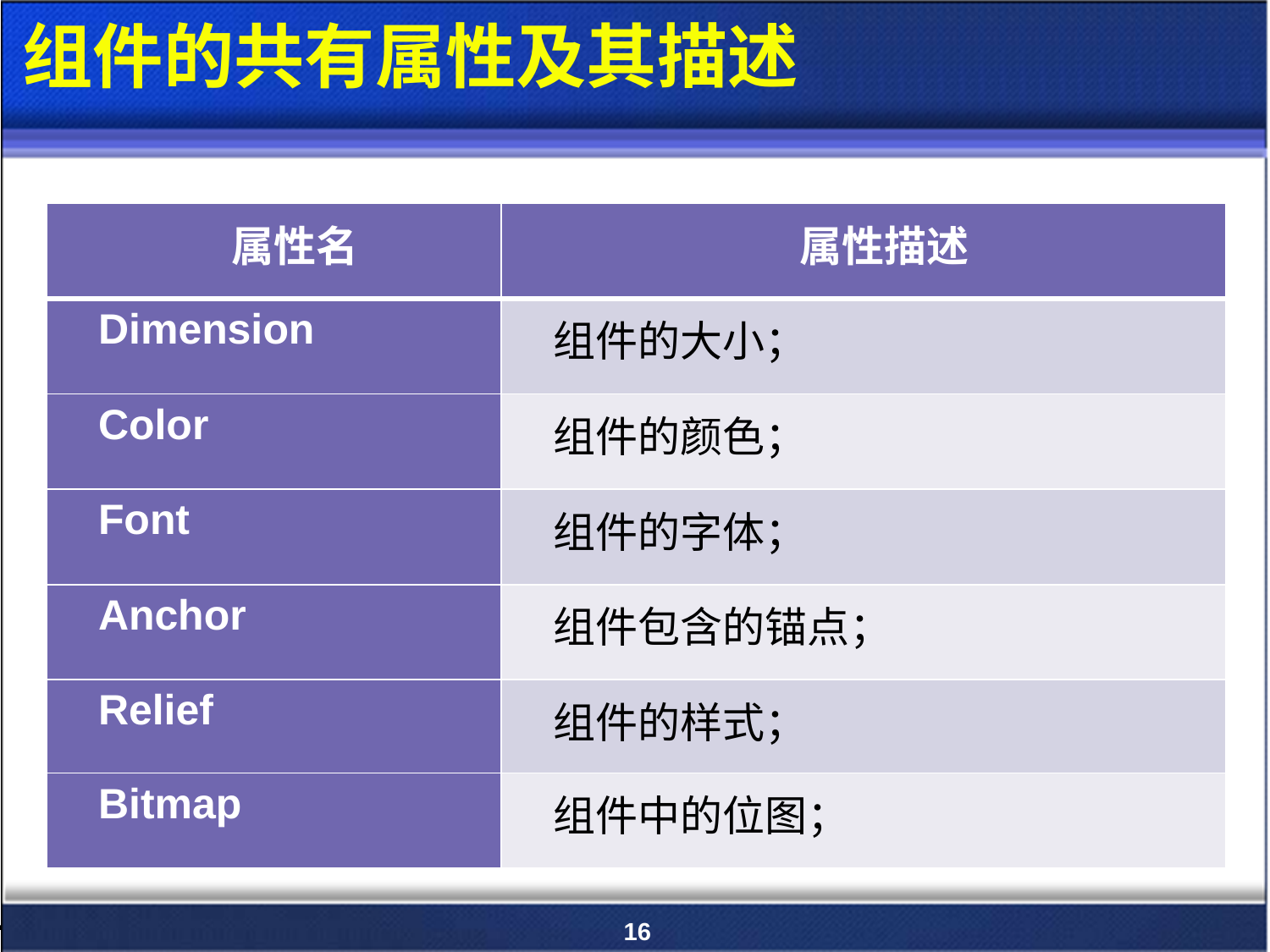

# 组件的共有属性及其描述
| 属性名 | 属性描述 |
| --- | --- |
| Dimension | 组件的大小； |
| Color | 组件的颜色； |
| Font | 组件的字体； |
| Anchor | 组件包含的锚点； |
| Relief | 组件的样式； |
| Bitmap | 组件中的位图； |
16